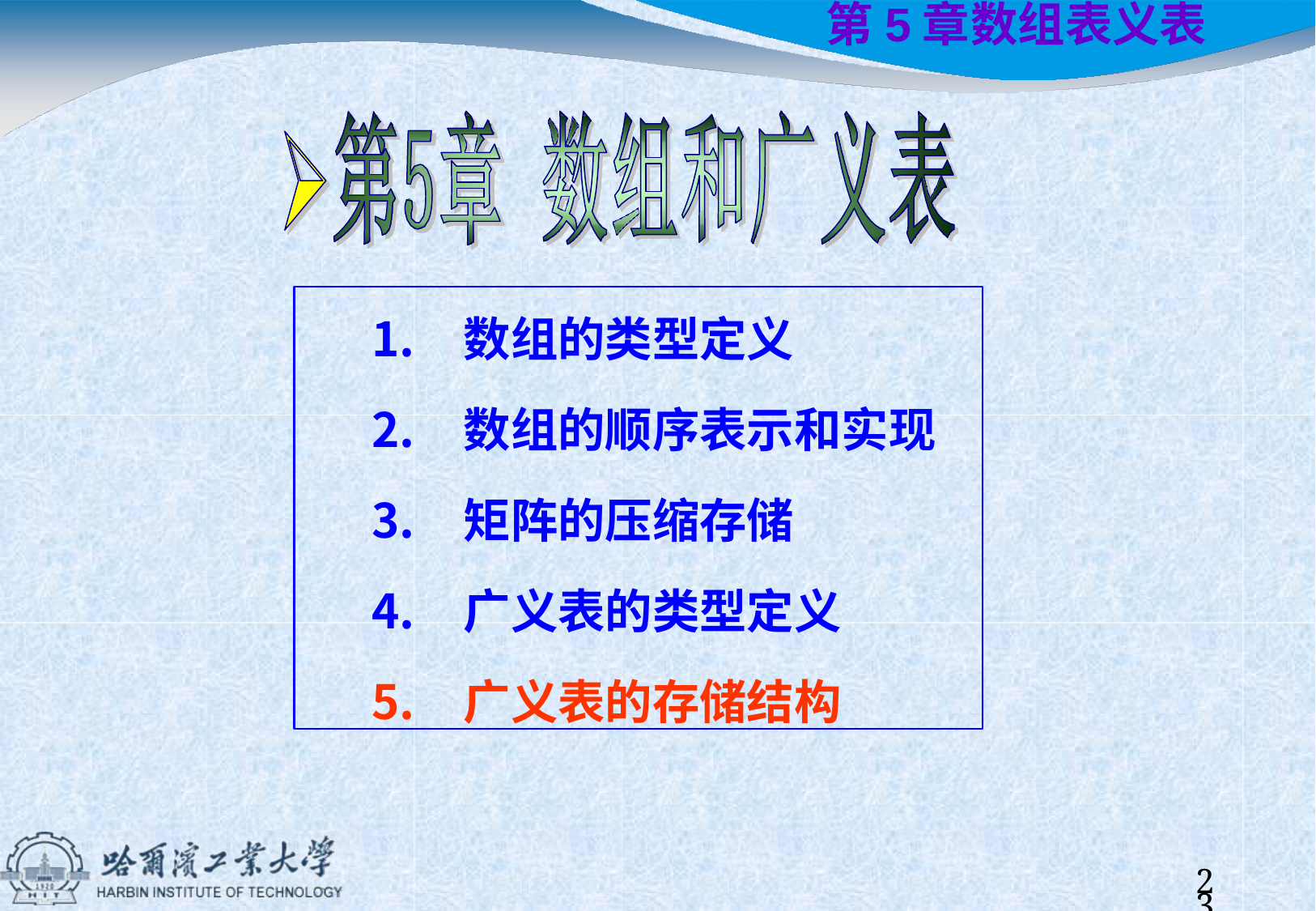

# 第5章	数组表义表

数组的类型定义
数组的顺序表示和实现
矩阵的压缩存储
广义表的类型定义
广义表的存储结构
23